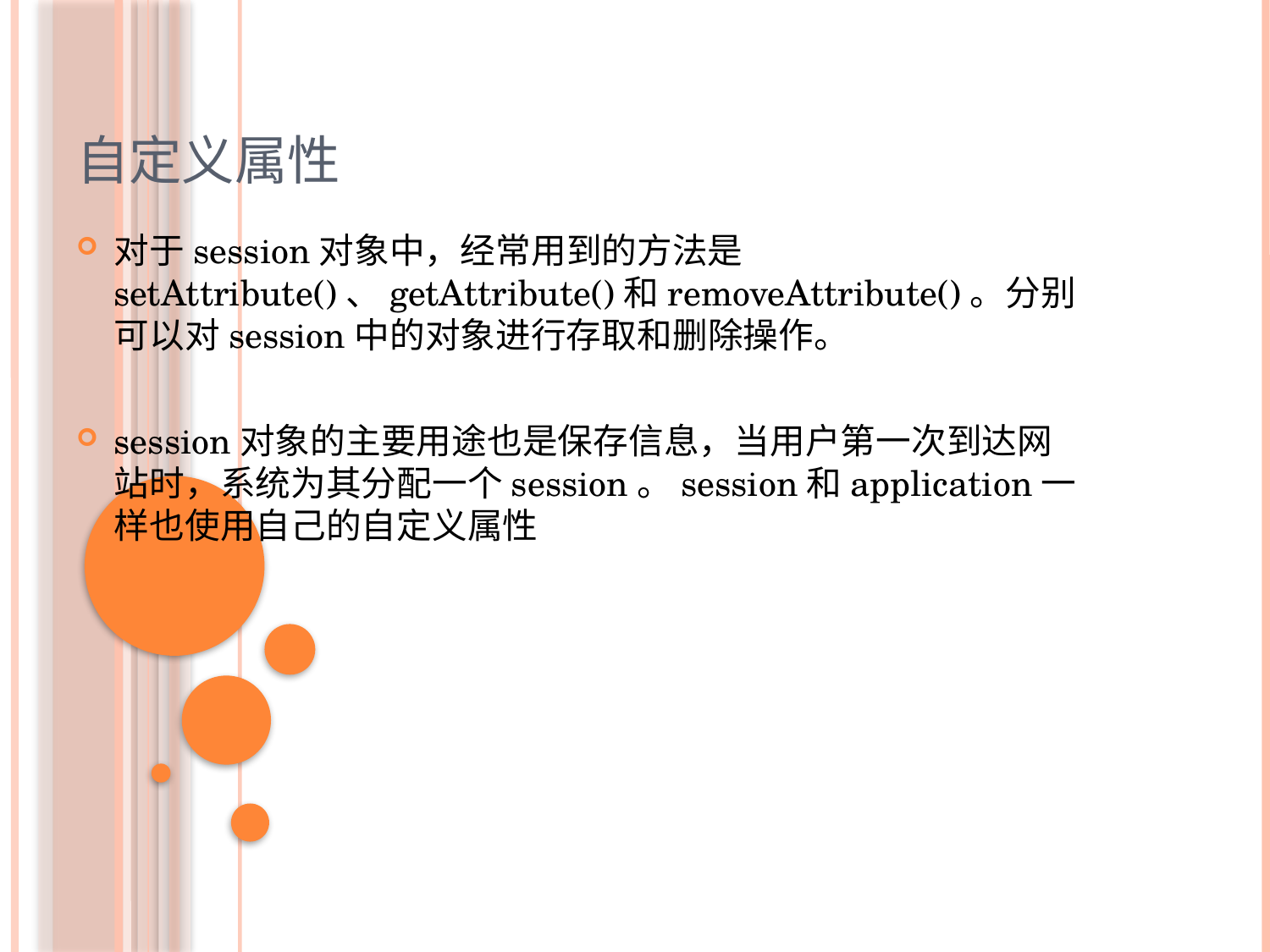

自定义属性
对于session对象中，经常用到的方法是setAttribute()、getAttribute()和removeAttribute()。分别可以对session中的对象进行存取和删除操作。

session对象的主要用途也是保存信息，当用户第一次到达网站时，系统为其分配一个session。session和application一样也使用自己的自定义属性